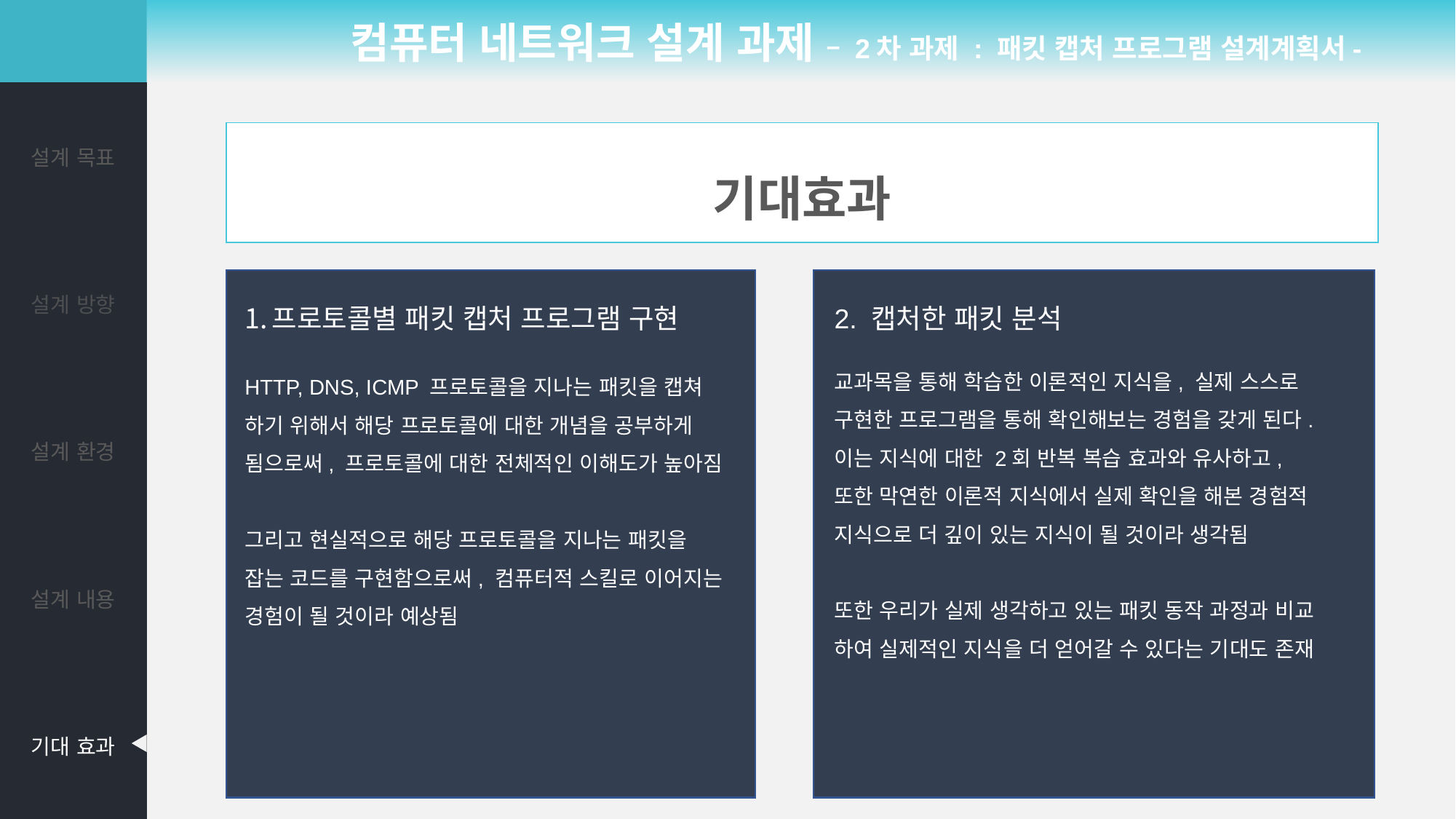

컴퓨터 네트워크 설계 과제 – 2차 과제 : 패킷 캡처 프로그램 설계계획서-
| 설계 목표 |
| --- |
| 설계 방향 |
| 설계 환경 |
| 설계 내용 |
| 기대 효과 |
기대효과

프로토콜별 패킷 캡처 프로그램 구현

HTTP, DNS, ICMP 프로토콜을 지나는 패킷을 캡쳐
하기 위해서 해당 프로토콜에 대한 개념을 공부하게
됨으로써, 프로토콜에 대한 전체적인 이해도가 높아짐

그리고 현실적으로 해당 프로토콜을 지나는 패킷을
잡는 코드를 구현함으로써, 컴퓨터적 스킬로 이어지는
경험이 될 것이라 예상됨

2. 캡처한 패킷 분석

교과목을 통해 학습한 이론적인 지식을, 실제 스스로
구현한 프로그램을 통해 확인해보는 경험을 갖게 된다.
이는 지식에 대한 2회 반복 복습 효과와 유사하고,
또한 막연한 이론적 지식에서 실제 확인을 해본 경험적
지식으로 더 깊이 있는 지식이 될 것이라 생각됨

또한 우리가 실제 생각하고 있는 패킷 동작 과정과 비교
하여 실제적인 지식을 더 얻어갈 수 있다는 기대도 존재